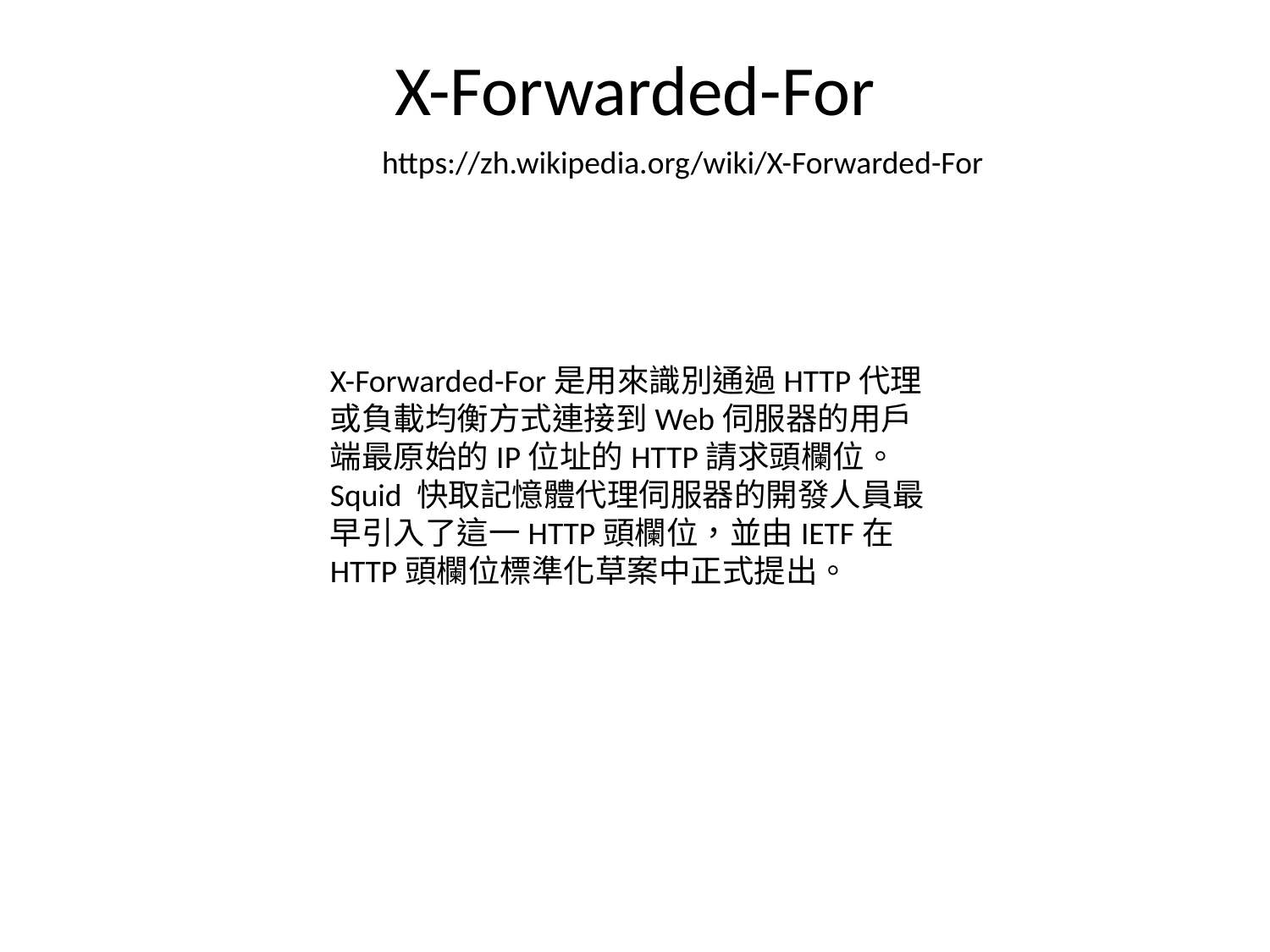

# X-Forwarded-For
https://zh.wikipedia.org/wiki/X-Forwarded-For
X-Forwarded-For是用來識別通過HTTP代理或負載均衡方式連接到Web伺服器的用戶端最原始的IP位址的HTTP請求頭欄位。 Squid 快取記憶體代理伺服器的開發人員最早引入了這一HTTP頭欄位，並由IETF在HTTP頭欄位標準化草案中正式提出。